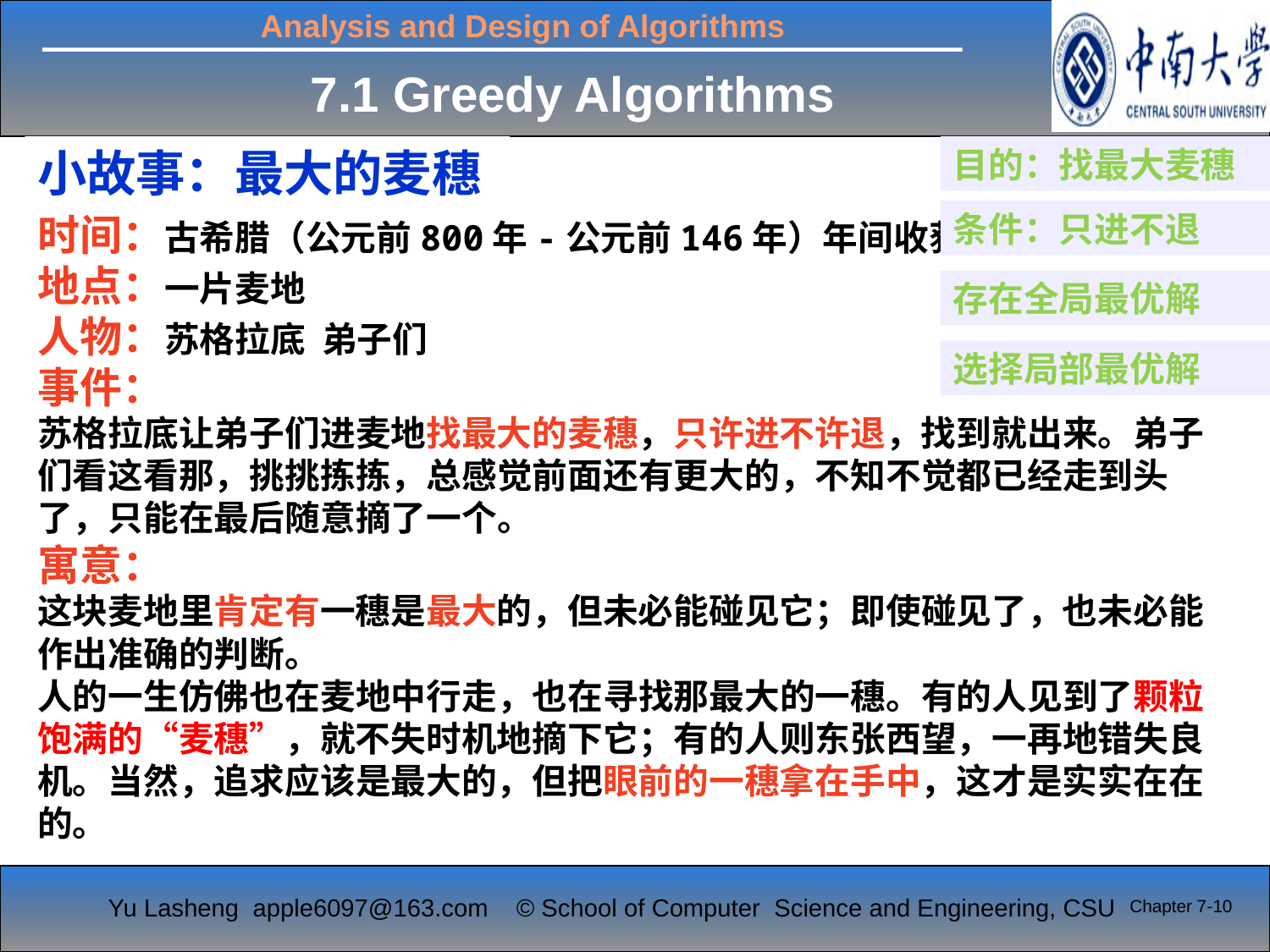

7.1 Greedy Algorithms
小故事：最大的麦穗
目的：找最大麦穗
条件：只进不退
时间：古希腊（公元前800年-公元前146年）年间收获的季节
地点：一片麦地
人物：苏格拉底  弟子们
事件：
苏格拉底让弟子们进麦地找最大的麦穗，只许进不许退，找到就出来。弟子们看这看那，挑挑拣拣，总感觉前面还有更大的，不知不觉都已经走到头了，只能在最后随意摘了一个。
寓意：
这块麦地里肯定有一穗是最大的，但未必能碰见它；即使碰见了，也未必能作出准确的判断。
人的一生仿佛也在麦地中行走，也在寻找那最大的一穗。有的人见到了颗粒饱满的“麦穗”，就不失时机地摘下它；有的人则东张西望，一再地错失良机。当然，追求应该是最大的，但把眼前的一穗拿在手中，这才是实实在在的。
存在全局最优解
选择局部最优解
Chapter 7-10